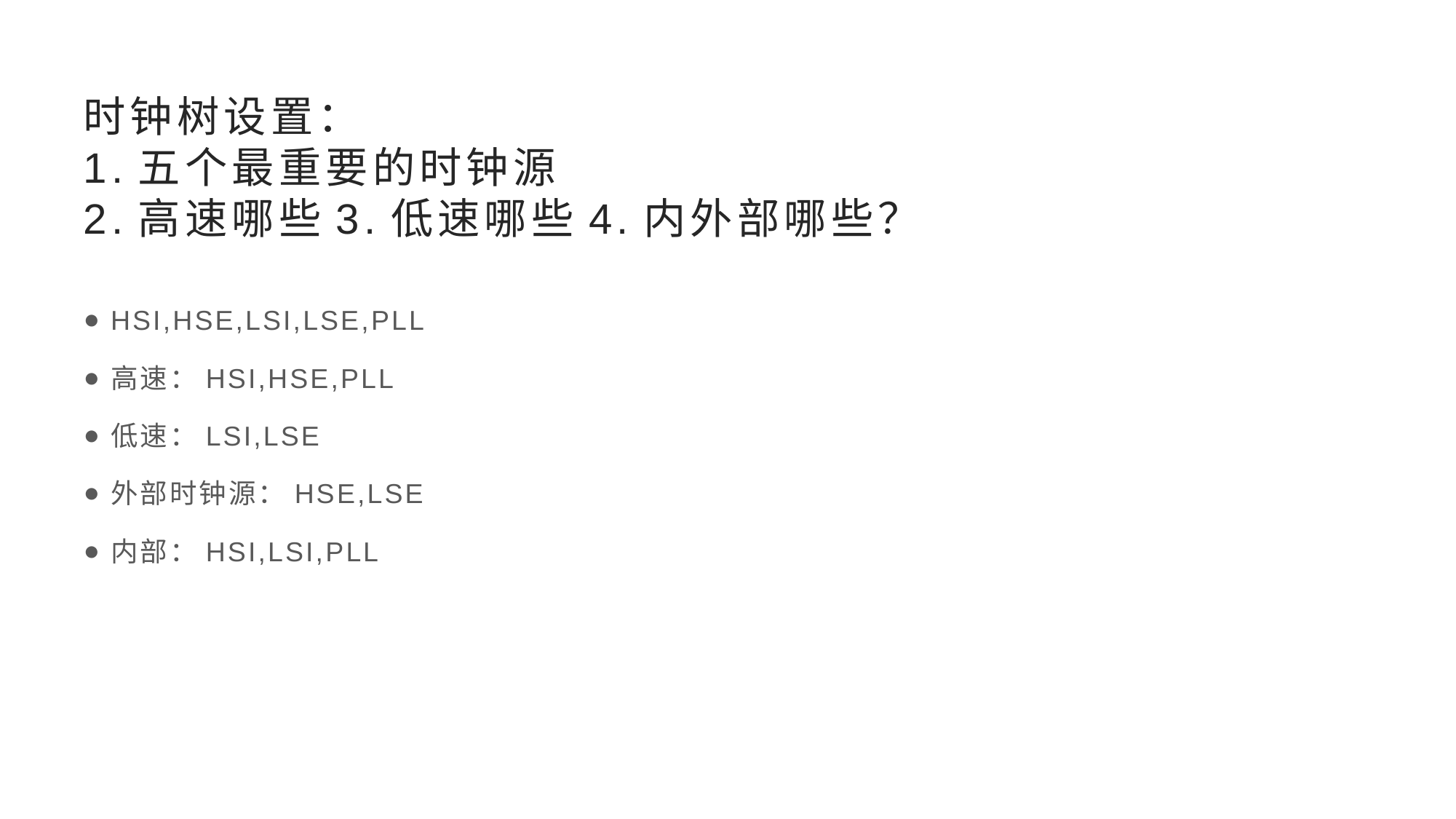

# 时钟树设置： 1.五个最重要的时钟源 2.高速哪些3.低速哪些4.内外部哪些？
HSI,HSE,LSI,LSE,PLL
高速：HSI,HSE,PLL
低速：LSI,LSE
外部时钟源：HSE,LSE
内部：HSI,LSI,PLL